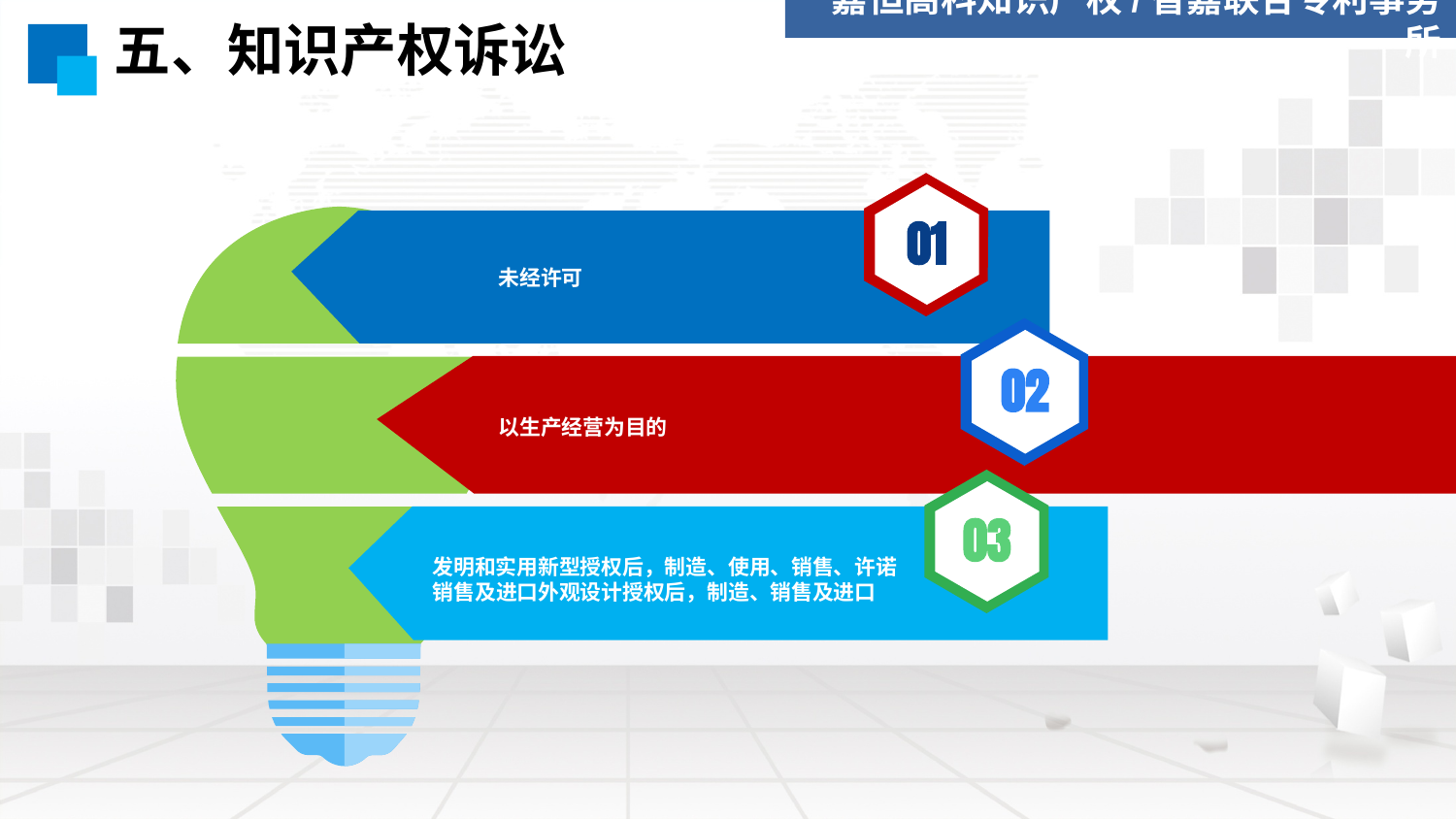

嘉恒高科知识产权/智嘉联合专利事务所
# 五、知识产权诉讼

01

未经许可

02

以生产经营为目的

03

发明和实用新型授权后，制造、使用、销售、许诺
销售及进口外观设计授权后，制造、销售及进口